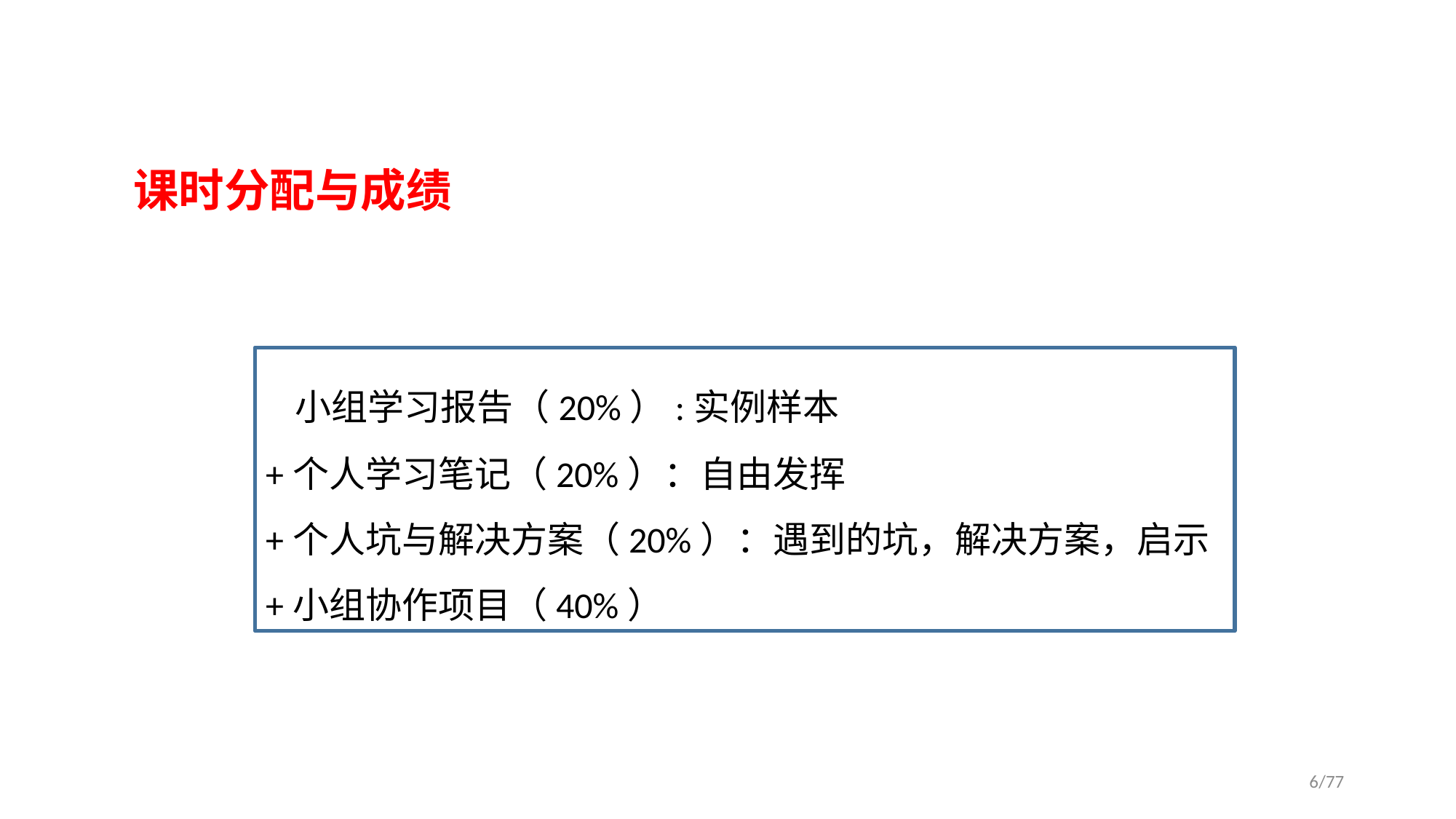

课时分配与成绩
  小组学习报告（20%）:实例样本
+个人学习笔记（20%）：自由发挥
+个人坑与解决方案（20%）：遇到的坑，解决方案，启示
+小组协作项目（40%）
6